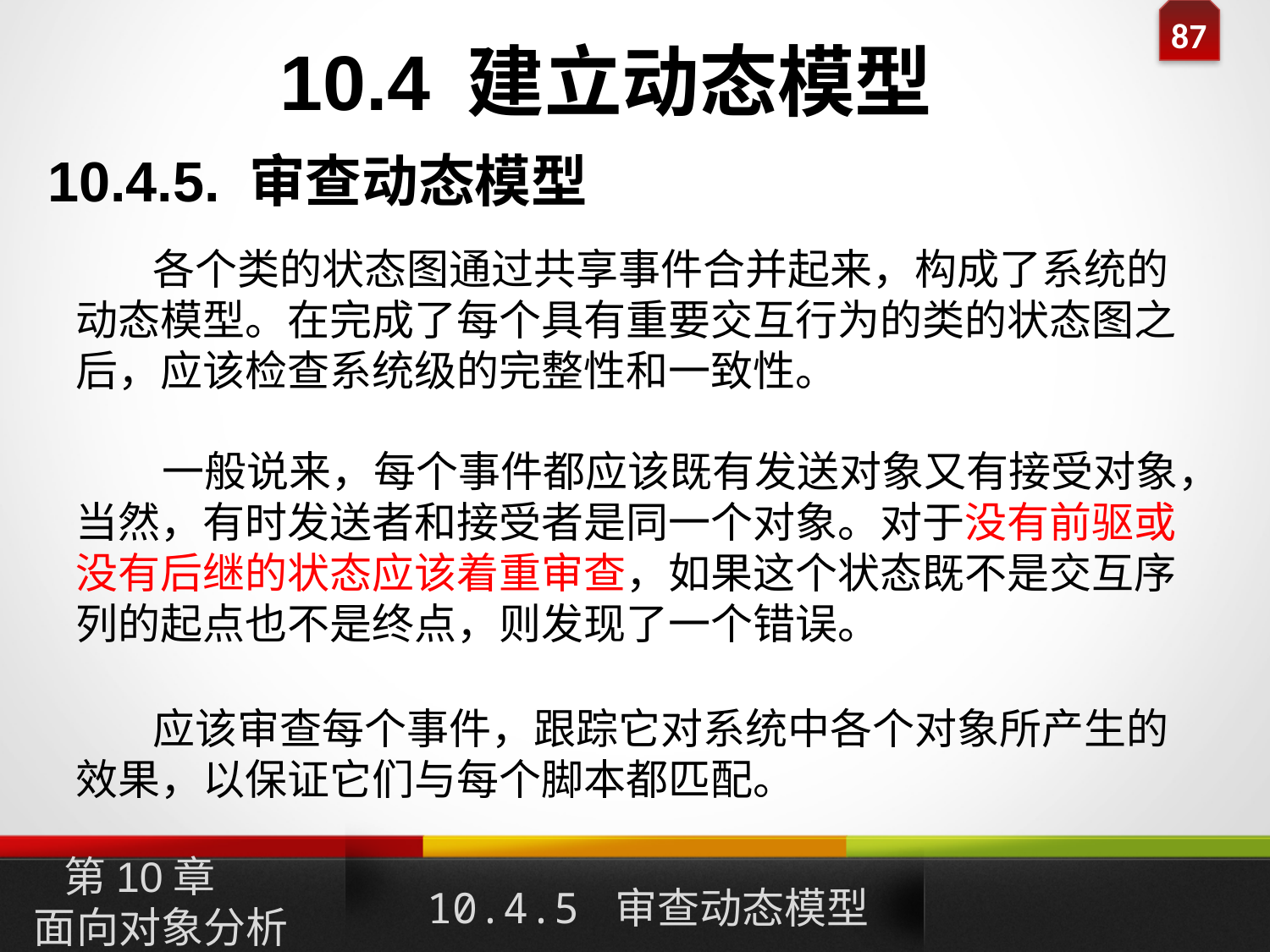

10.4 建立动态模型
10.4.5. 审查动态模型
       各个类的状态图通过共享事件合并起来，构成了系统的动态模型。在完成了每个具有重要交互行为的类的状态图之后，应该检查系统级的完整性和一致性。
        一般说来，每个事件都应该既有发送对象又有接受对象，当然，有时发送者和接受者是同一个对象。对于没有前驱或没有后继的状态应该着重审查，如果这个状态既不是交互序列的起点也不是终点，则发现了一个错误。
       应该审查每个事件，跟踪它对系统中各个对象所产生的效果，以保证它们与每个脚本都匹配。
10.4.5 审查动态模型